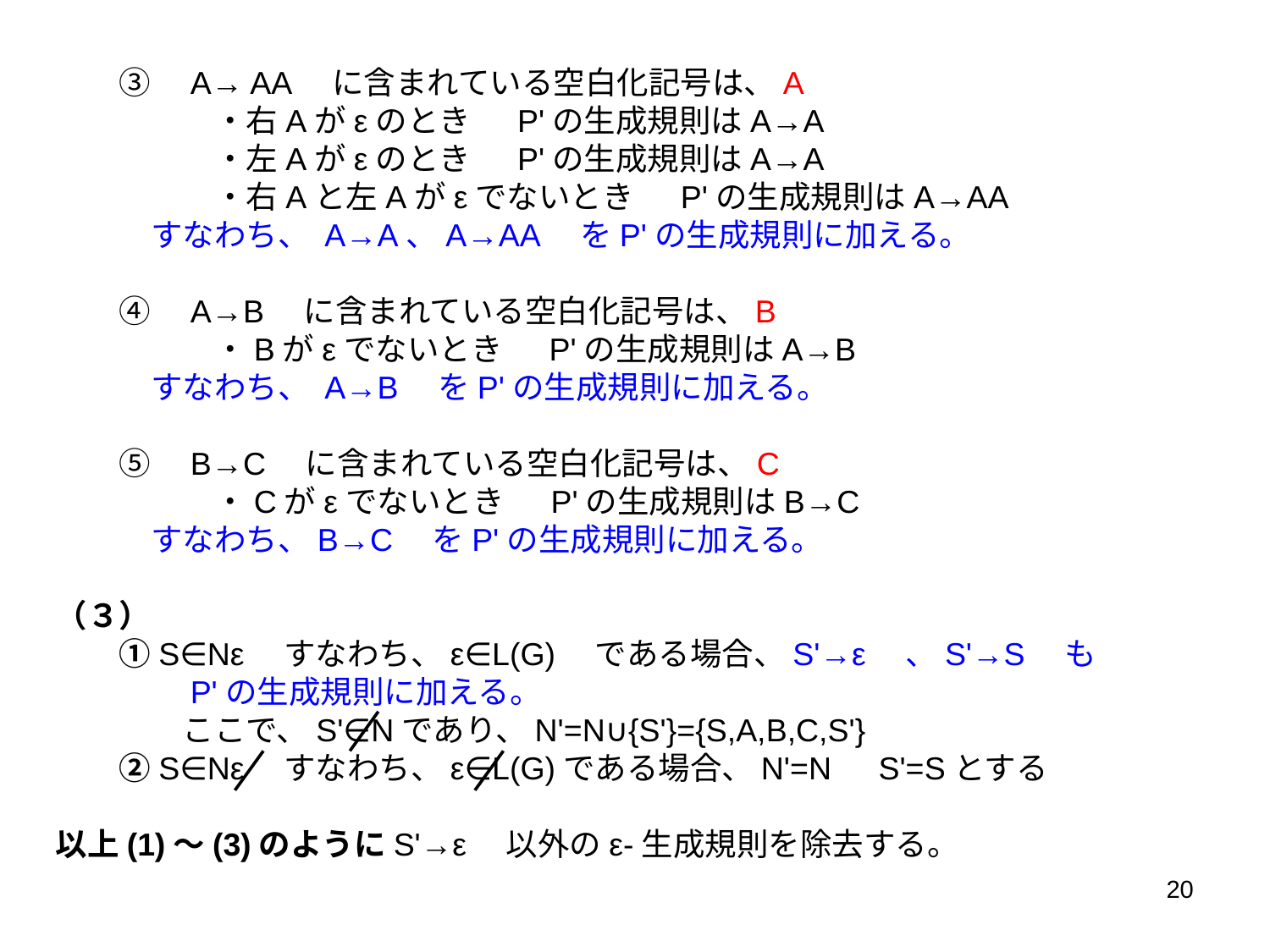

③　A→ AA　に含まれている空白化記号は、A
　　　　　・右Aがεのとき　 P'の生成規則はA→A
　　　　　・左Aがεのとき　 P'の生成規則はA→A
　　　　　・右Aと左Aがεでないとき　 P'の生成規則はA→AA
　　　すなわち、 A→A、A→AA　をP'の生成規則に加える。

　　④　A→B　に含まれている空白化記号は、B
　　　　　・Bがεでないとき　 P'の生成規則はA→B
　　　すなわち、 A→B　をP'の生成規則に加える。

　　⑤　B→C　に含まれている空白化記号は、C
　　　　　・Cがεでないとき　 P'の生成規則はB→C
　　　すなわち、B→C　をP'の生成規則に加える。

（３）
　　①S∈Nε　すなわち、ε∈L(G)　である場合、S'→ε　、S'→S　も
　　　　P'の生成規則に加える。
　　　　ここで、S'∈Nであり、N'=N∪{S'}={S,A,B,C,S'}
　　②S∈Nε　すなわち、ε∈L(G)である場合、N'=N　S'=Sとする

以上(1)～(3)のようにS'→ε　以外のε-生成規則を除去する。
20